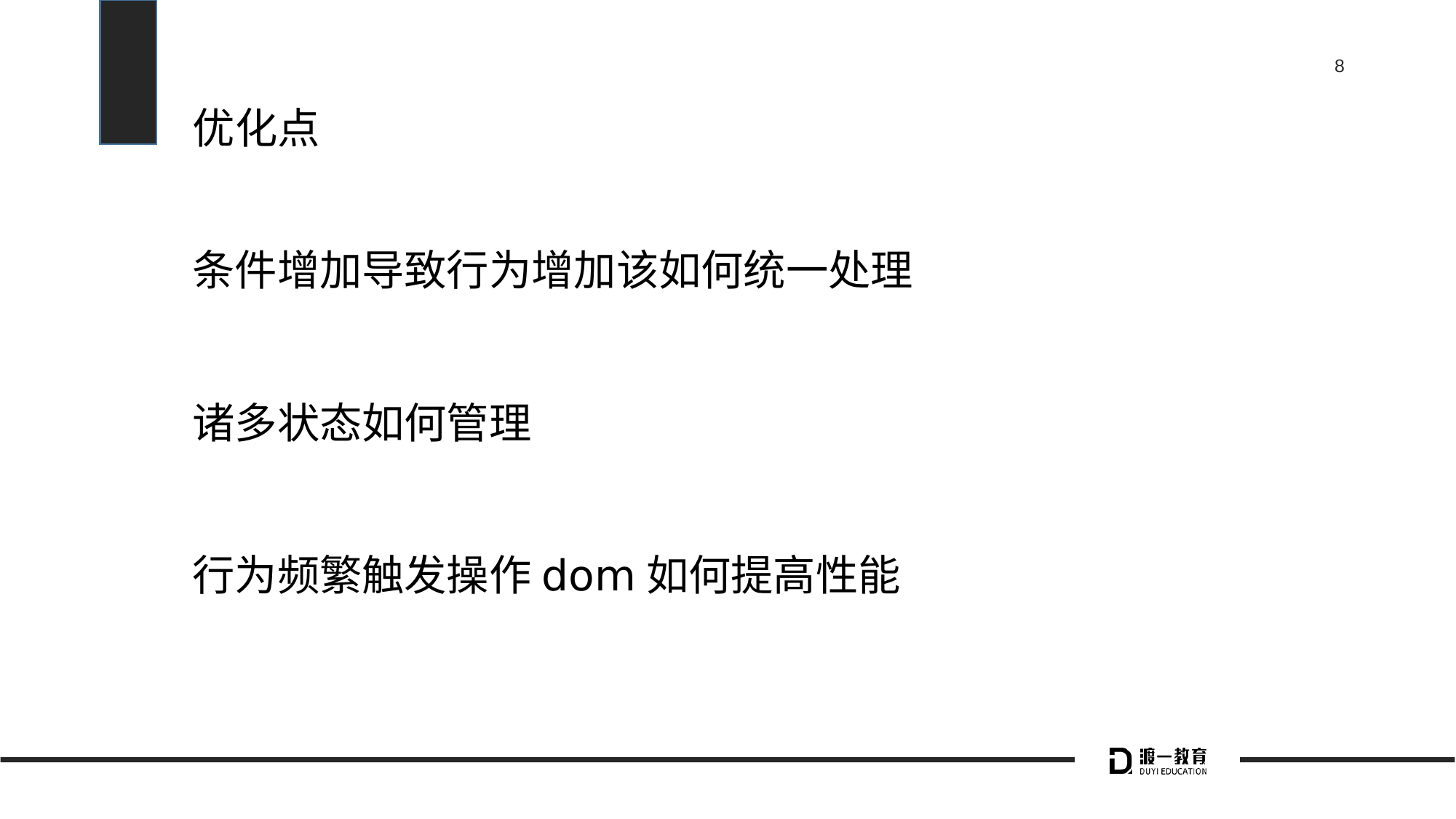

# 优化点
条件增加导致行为增加该如何统一处理

诸多状态如何管理

行为频繁触发操作dom如何提高性能